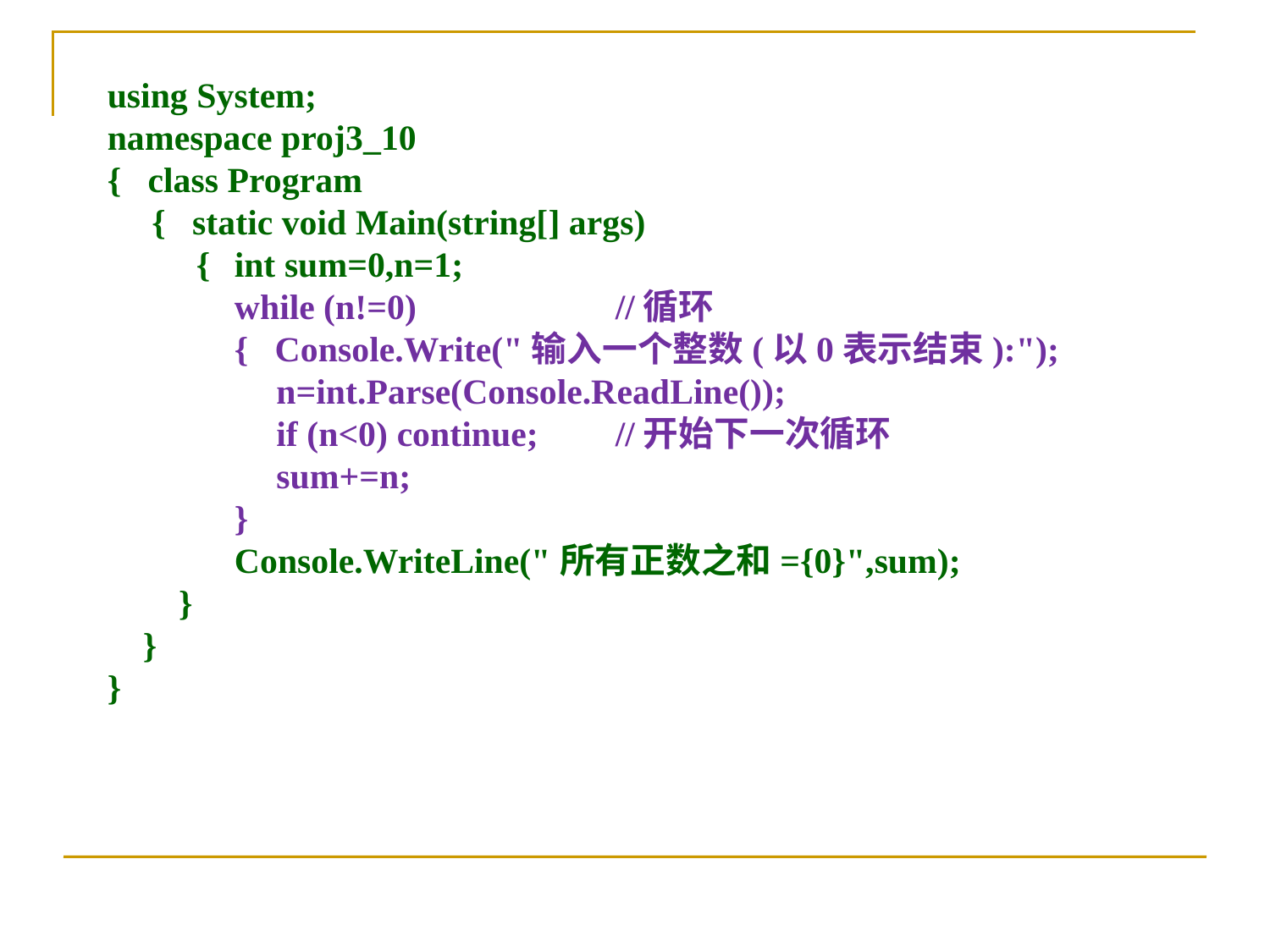

using System;
namespace proj3_10
{   class Program
     {   static void Main(string[] args)
          {	int sum=0,n=1;
            	while (n!=0)  		//循环
            	{   Console.Write("输入一个整数(以0表示结束):");
                   n=int.Parse(Console.ReadLine());
                   if (n<0) continue; 	//开始下一次循环
                   sum+=n;
            	}
            	Console.WriteLine("所有正数之和={0}",sum);
        }
    }
}